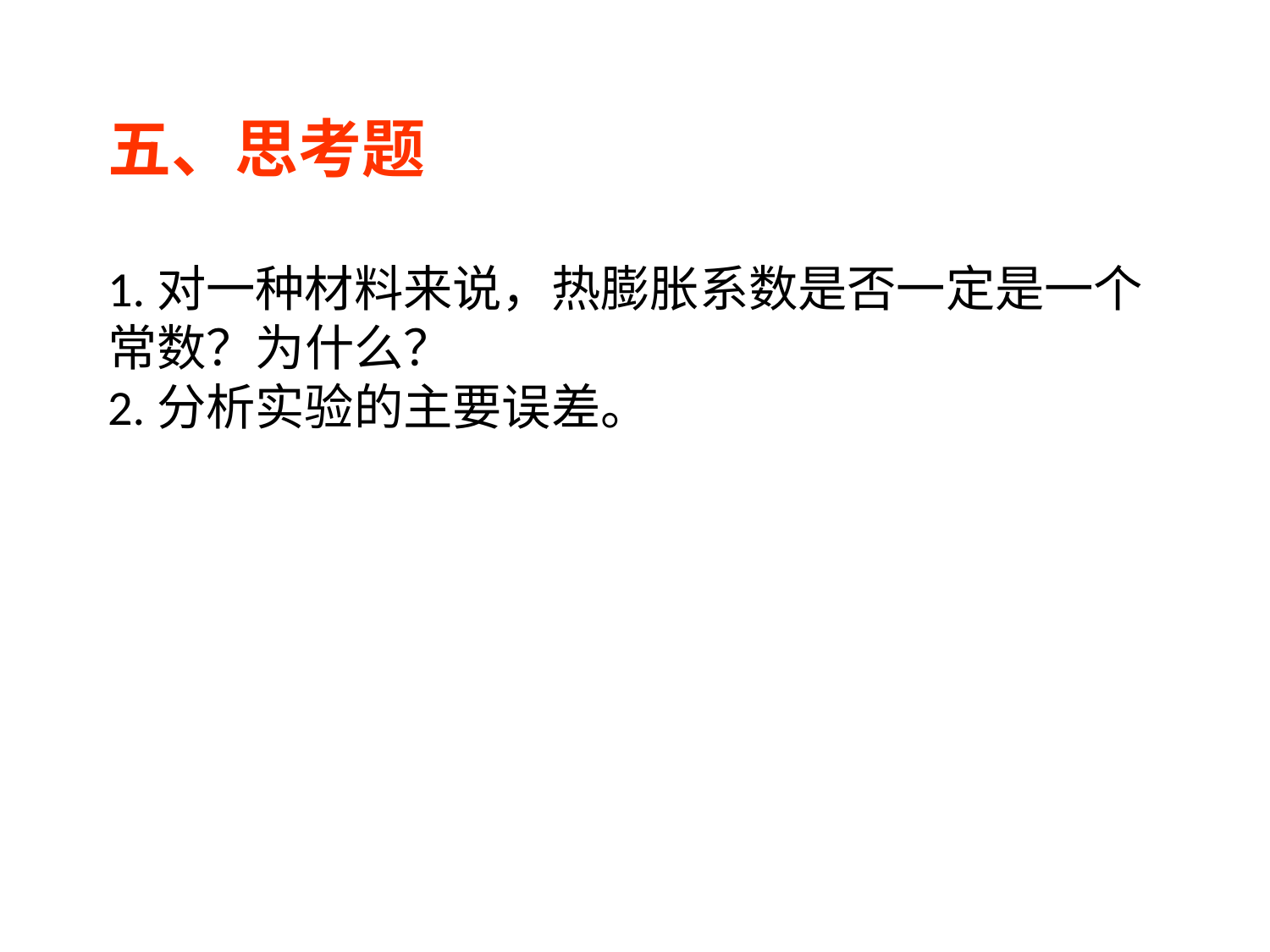

五、思考题
1.对一种材料来说，热膨胀系数是否一定是一个常数？为什么？
2.分析实验的主要误差。